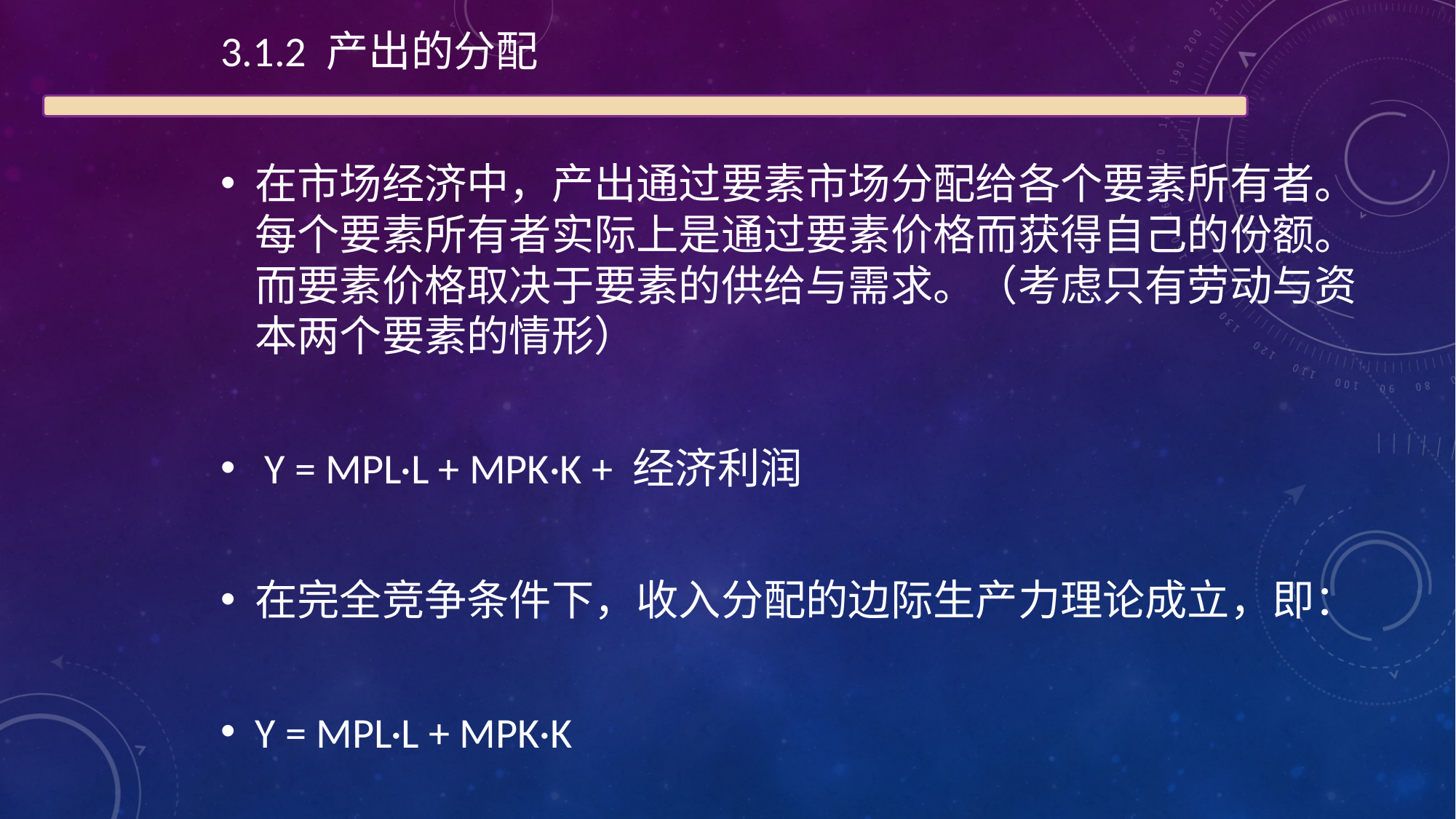

3.1.2 产出的分配

在市场经济中，产出通过要素市场分配给各个要素所有者。每个要素所有者实际上是通过要素价格而获得自己的份额。而要素价格取决于要素的供给与需求。（考虑只有劳动与资本两个要素的情形）

 Y = MPL·L + MPK·K + 经济利润

在完全竞争条件下，收入分配的边际生产力理论成立，即：

Y = MPL·L + MPK·K